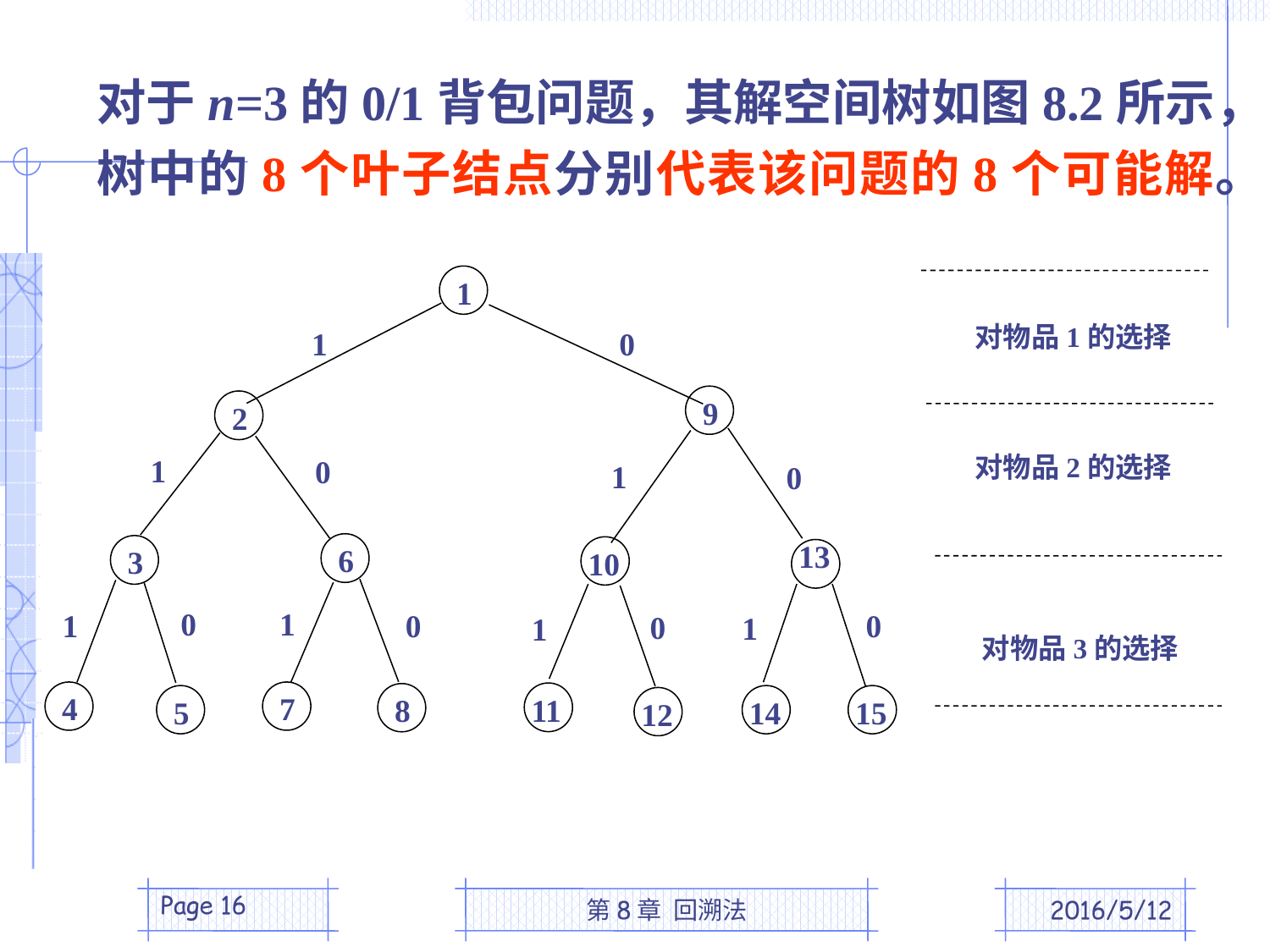

对于n=3的0/1背包问题，其解空间树如图8.2所示，树中的8个叶子结点分别代表该问题的8个可能解。
1

1
0
对物品1的选择
9
2

1
0
1
0
对物品2的选择
6
3
10
13

0
1
1
0
0
0
1
1
对物品3的选择
4
7
11
8
5
14
15
12

Page 16
第8章  回溯法
2016/5/12